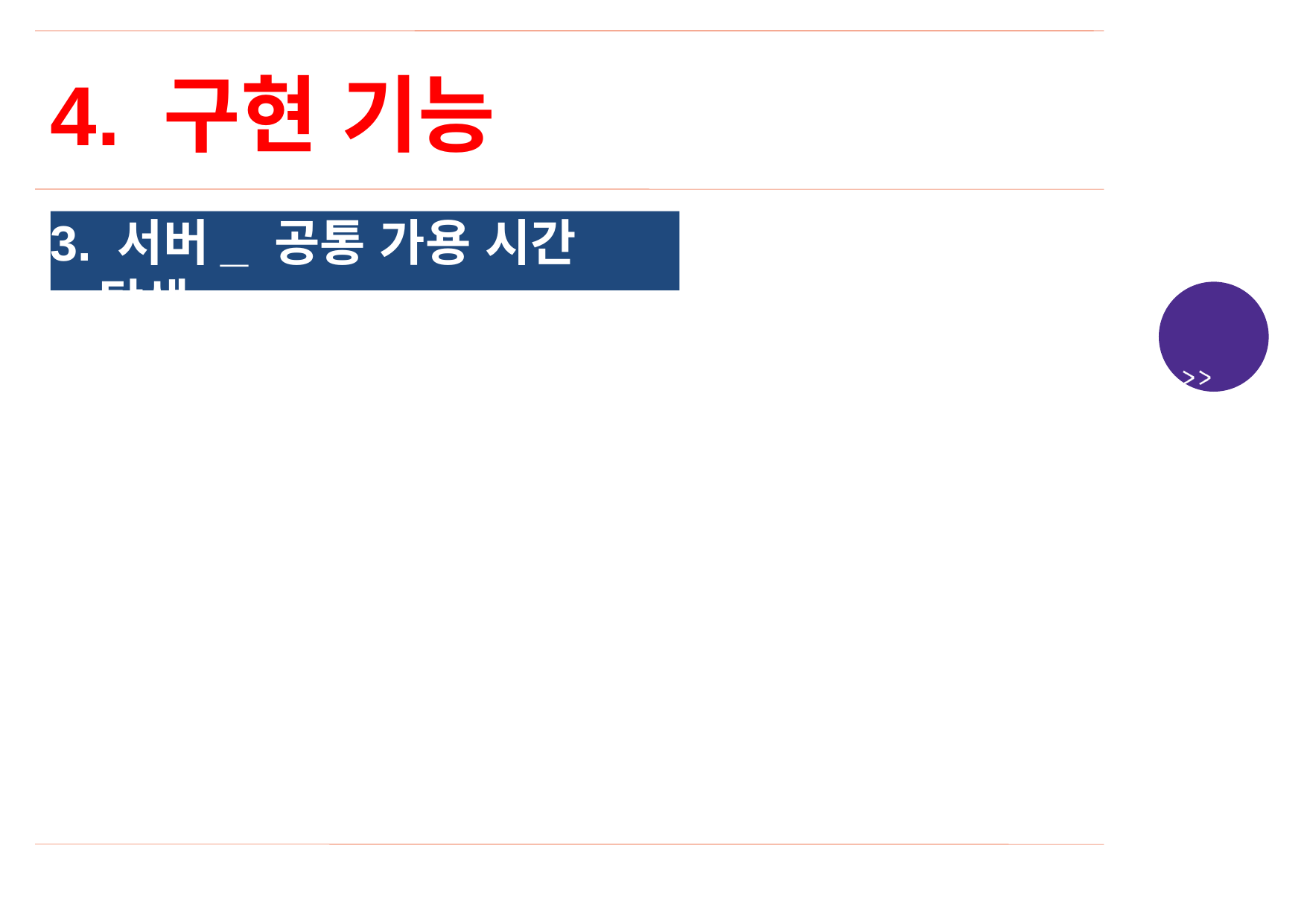

4. 구현 기능
3. 서버_ 공통 가용 시간 탐색